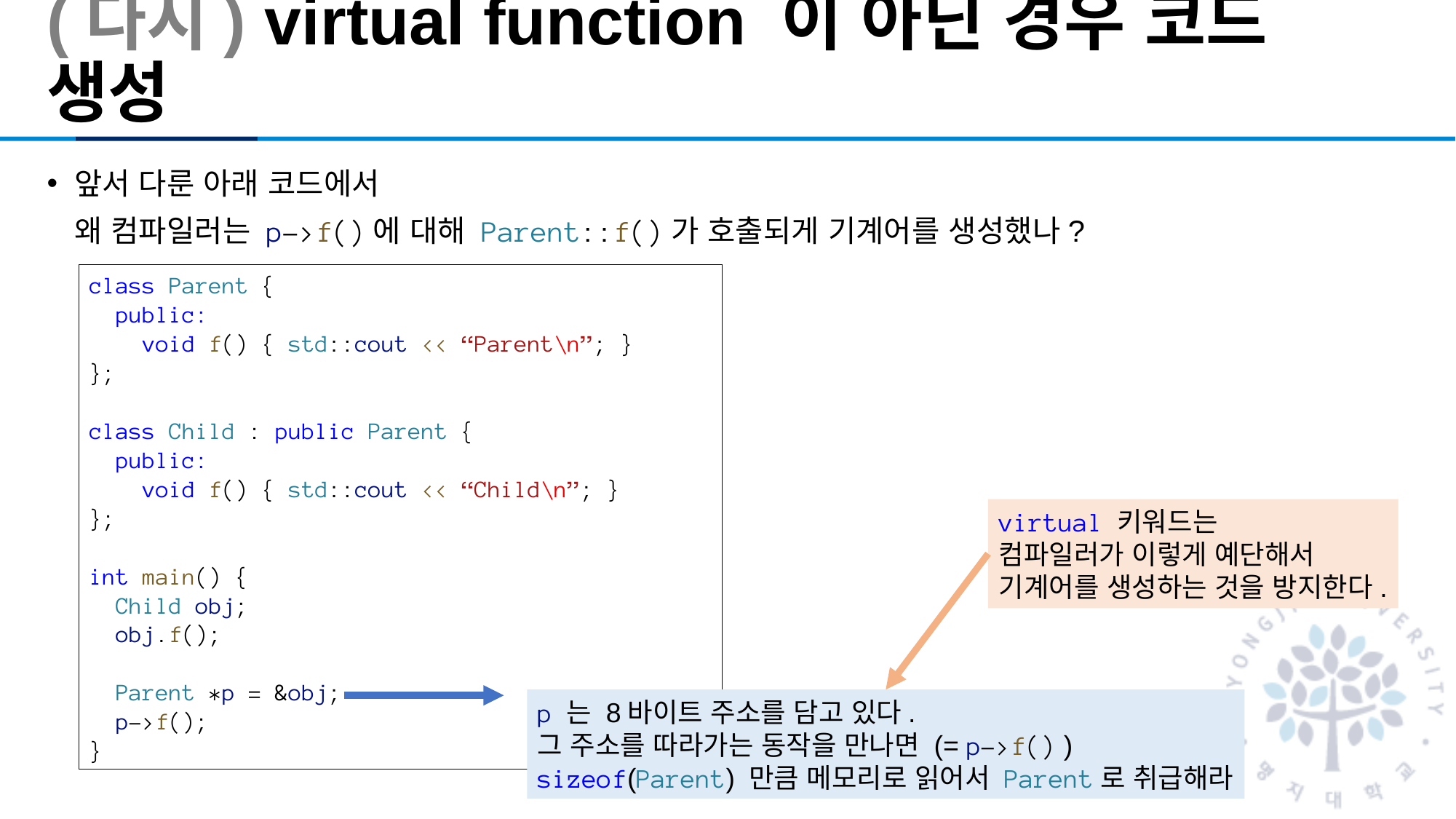

# (다시) virtual function 이 아닌 경우 코드 생성
앞서 다룬 아래 코드에서
왜 컴파일러는 p->f()에 대해 Parent::f()가 호출되게 기계어를 생성했나?
class Parent {
  public:
    void f() { std::cout << “Parent\n”; }
};
class Child : public Parent {
  public:
    void f() { std::cout << “Child\n”; }
};
int main() {
  Child obj;
  obj.f();
  Parent *p = &obj;
  p->f();
}
virtual 키워드는
컴파일러가 이렇게 예단해서
기계어를 생성하는 것을 방지한다.
p 는 8바이트 주소를 담고 있다.
그 주소를 따라가는 동작을 만나면 (= p->f() )
sizeof(Parent) 만큼 메모리로 읽어서 Parent로 취급해라